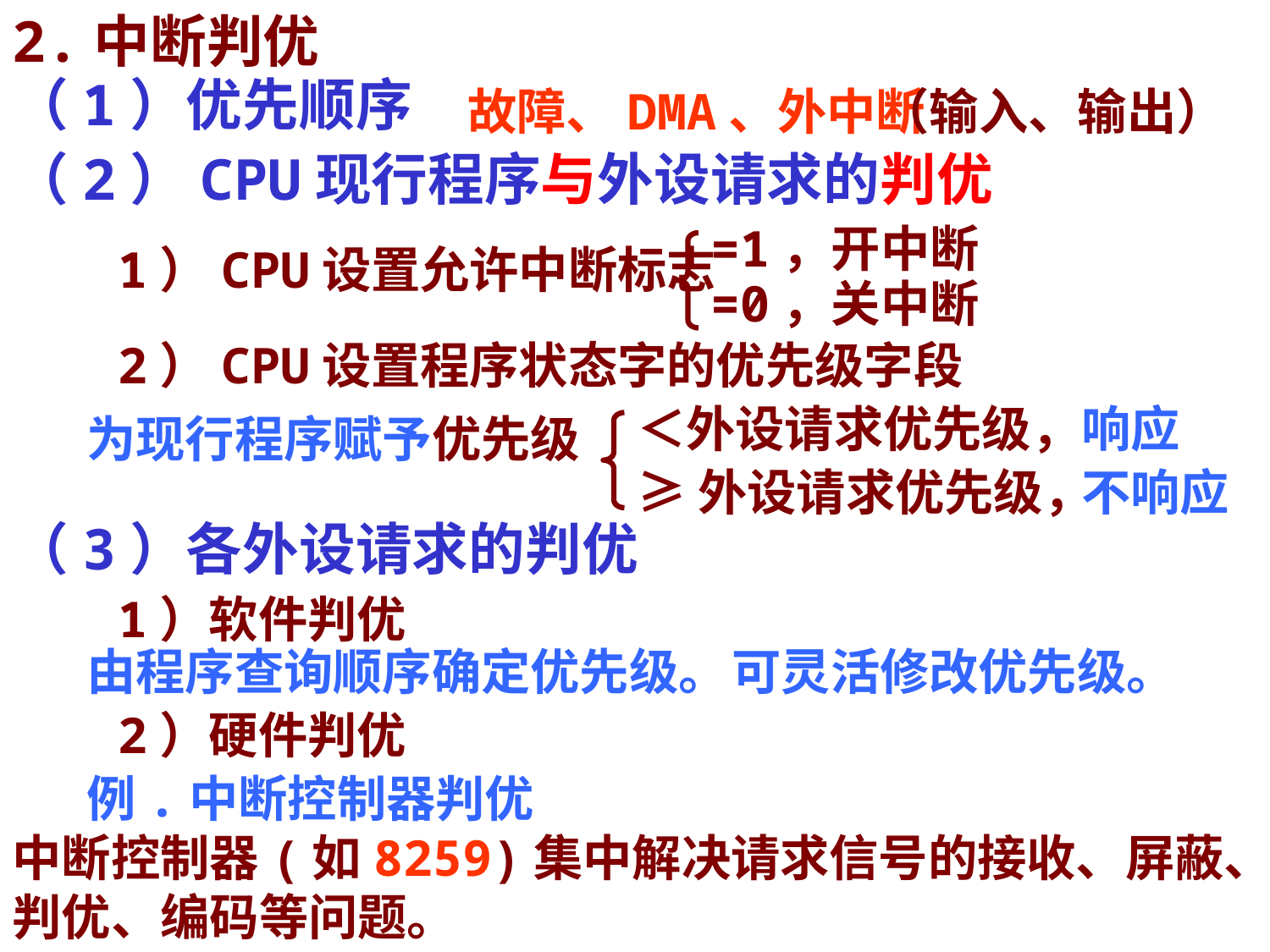

2.中断判优
（1）优先顺序
故障、DMA、外中断
（输入、输出）
（2）CPU现行程序与外设请求的判优
=1，开中断
1）CPU设置允许中断标志

=0，关中断
2）CPU设置程序状态字的优先级字段
＜外设请求优先级，
响应
为现行程序赋予优先级

≥外设请求优先级，
不响应
（3）各外设请求的判优
1）软件判优
由程序查询顺序确定优先级。
可灵活修改优先级。
2）硬件判优
例.中断控制器判优
中断控制器(如8259)集中解决请求信号的接收、屏蔽、判优、编码等问题。